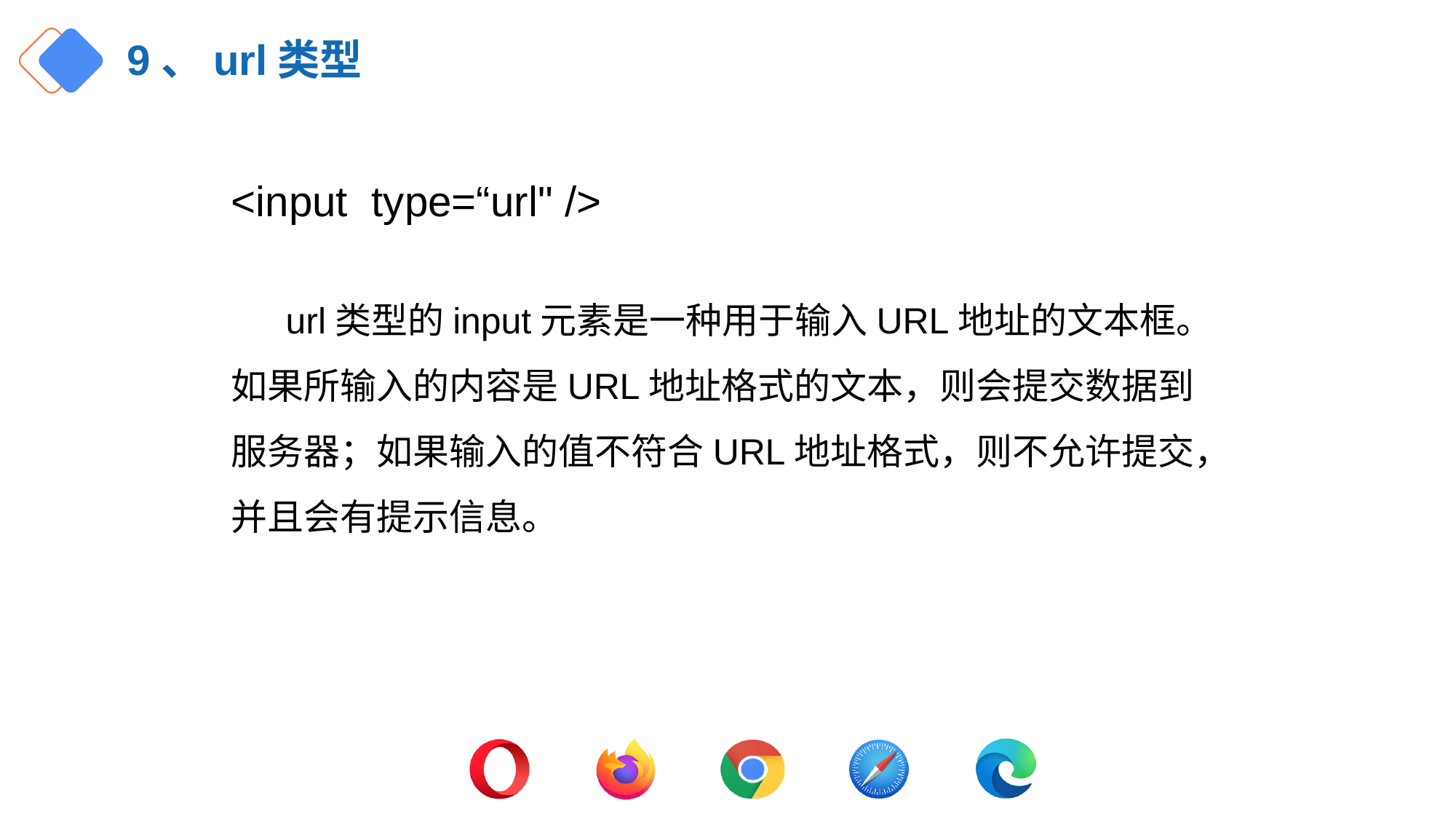

# 9、url类型
<input  type=“url" />

url类型的input元素是一种用于输入URL地址的文本框。如果所输入的内容是URL地址格式的文本，则会提交数据到服务器；如果输入的值不符合URL地址格式，则不允许提交，并且会有提示信息。